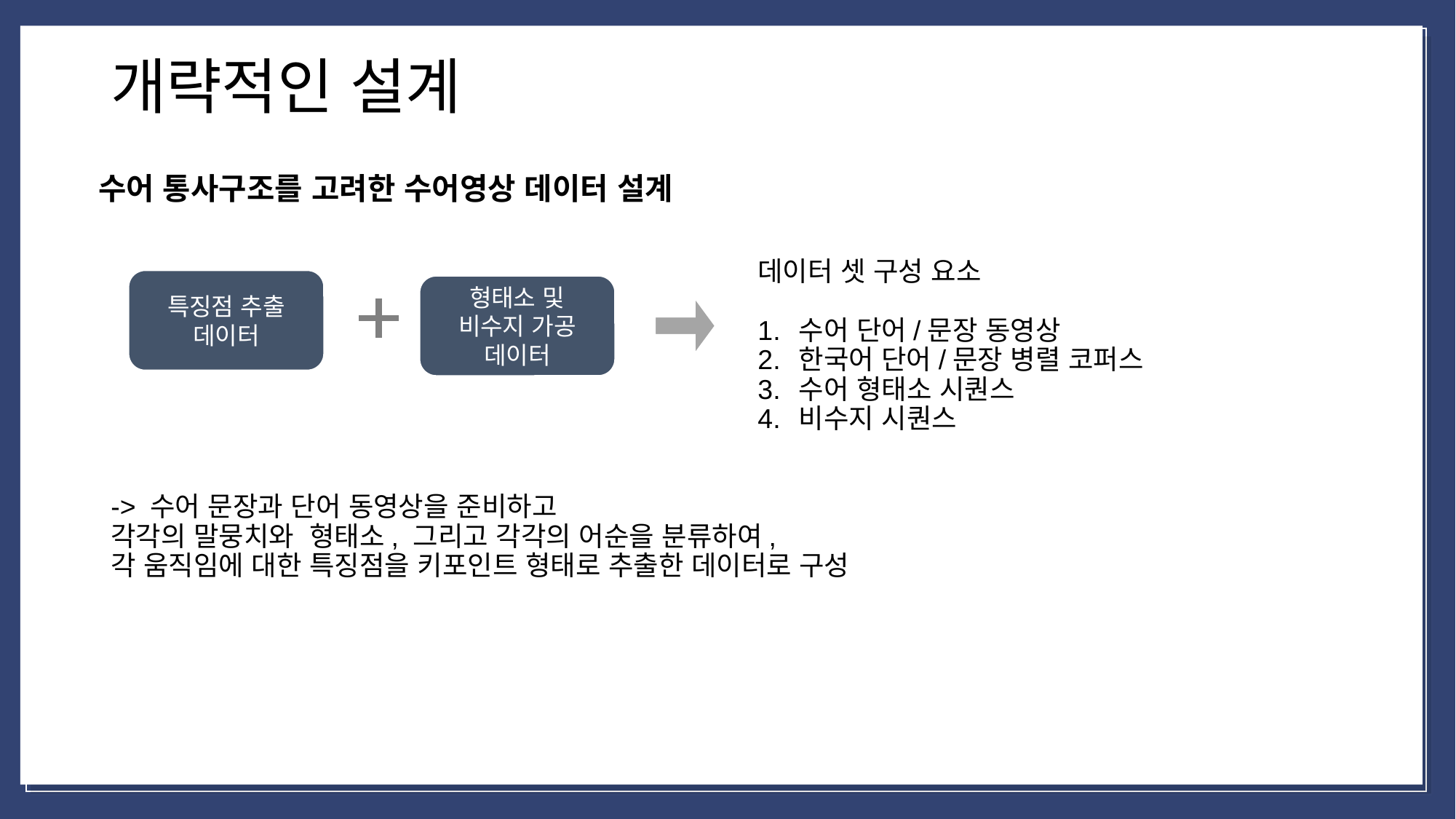

개략적인 설계

1. 제목을 입력하세요

수어 통사구조를 고려한 수어영상 데이터 설계

데이터 셋 구성 요소

수어 단어/문장 동영상
한국어 단어/문장 병렬 코퍼스
수어 형태소 시퀀스
비수지 시퀀스

특징점 추출
데이터
형태소 및 비수지 가공
데이터

-> 수어 문장과 단어 동영상을 준비하고
각각의 말뭉치와  형태소, 그리고 각각의 어순을 분류하여,
각 움직임에 대한 특징점을 키포인트 형태로 추출한 데이터로 구성